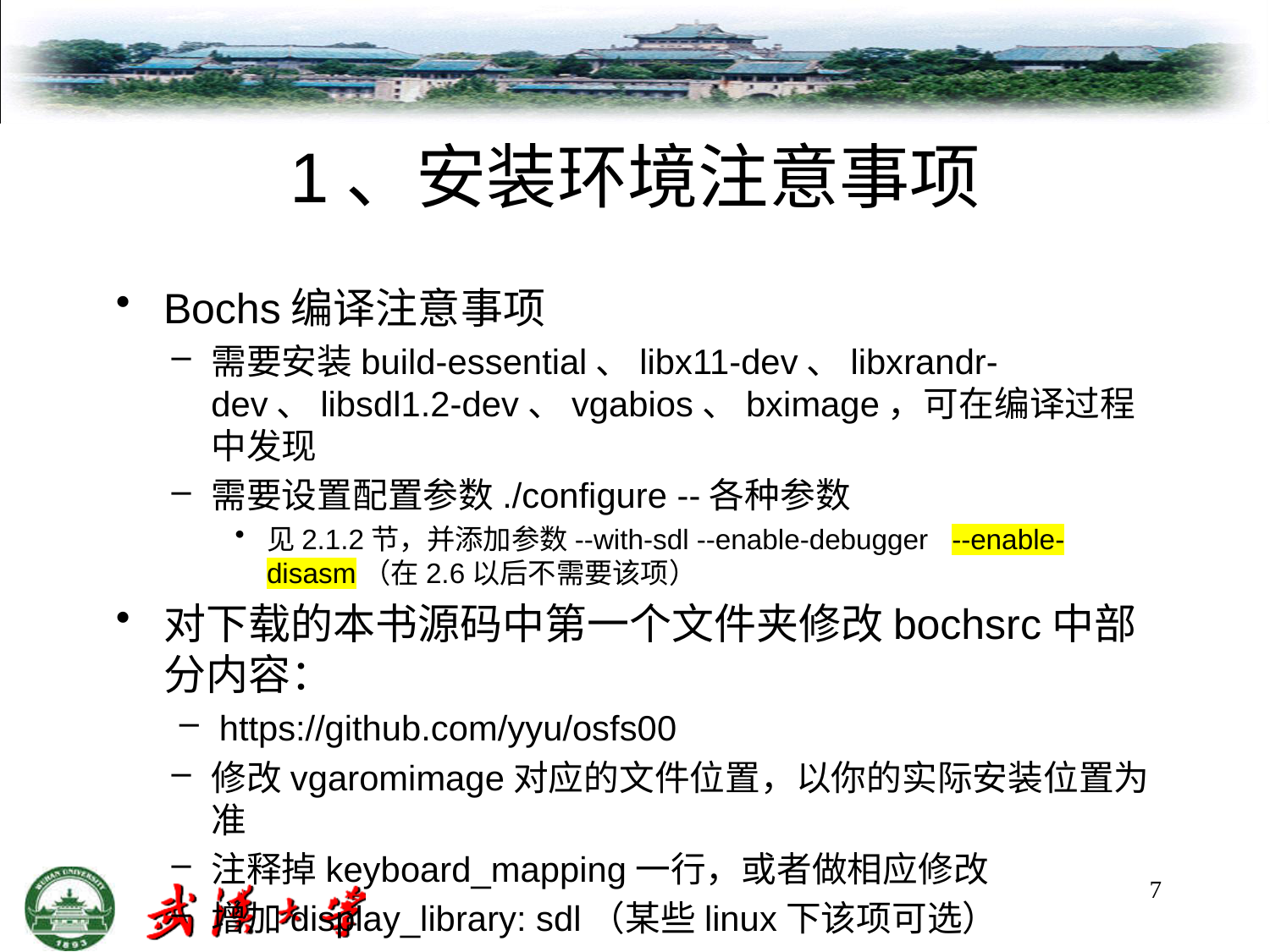

# 1、安装环境注意事项
Bochs编译注意事项
需要安装build-essential、libx11-dev、libxrandr-dev、libsdl1.2-dev、vgabios、bximage，可在编译过程中发现
需要设置配置参数./configure --各种参数
见2.1.2节，并添加参数--with-sdl --enable-debugger   --enable-disasm（在2.6以后不需要该项）
对下载的本书源码中第一个文件夹修改bochsrc中部分内容：
https://github.com/yyu/osfs00
修改vgaromimage对应的文件位置，以你的实际安装位置为准
注释掉keyboard_mapping一行，或者做相应修改
增加display_library: sdl（某些linux下该项可选）

7